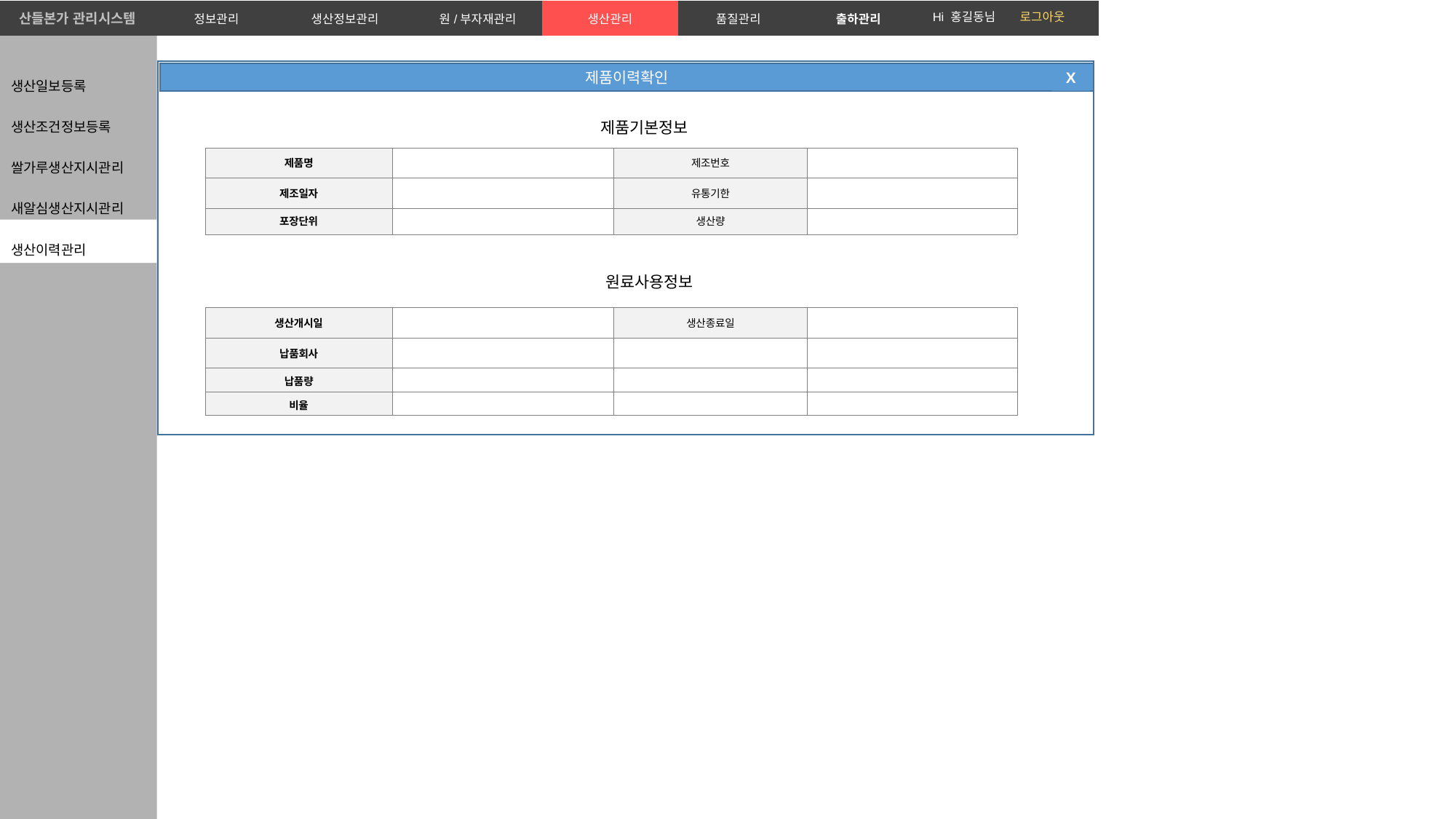

| 산들본가 관리시스템 | 정보관리 | 생산정보관리 | 원/부자재관리 | 생산관리 | 품질관리 | 출하관리 |  |
| --- | --- | --- | --- | --- | --- | --- | --- |
Hi 홍길동님       로그아웃

생산일보등록
생산조건정보등록
쌀가루생산지시관리
새알심생산지시관리
생산이력관리

제품이력확인
X
제품기본정보
| 제품명 |  | 제조번호 |  |
| --- | --- | --- | --- |
| 제조일자 |  | 유통기한 |  |
| 포장단위 |  | 생산량 |  |

원료사용정보
| 생산개시일 |  | 생산종료일 |  |
| --- | --- | --- | --- |
| 납품회사 |  |  |  |
| 납품량 |  |  |  |
| 비율 |  |  |  |